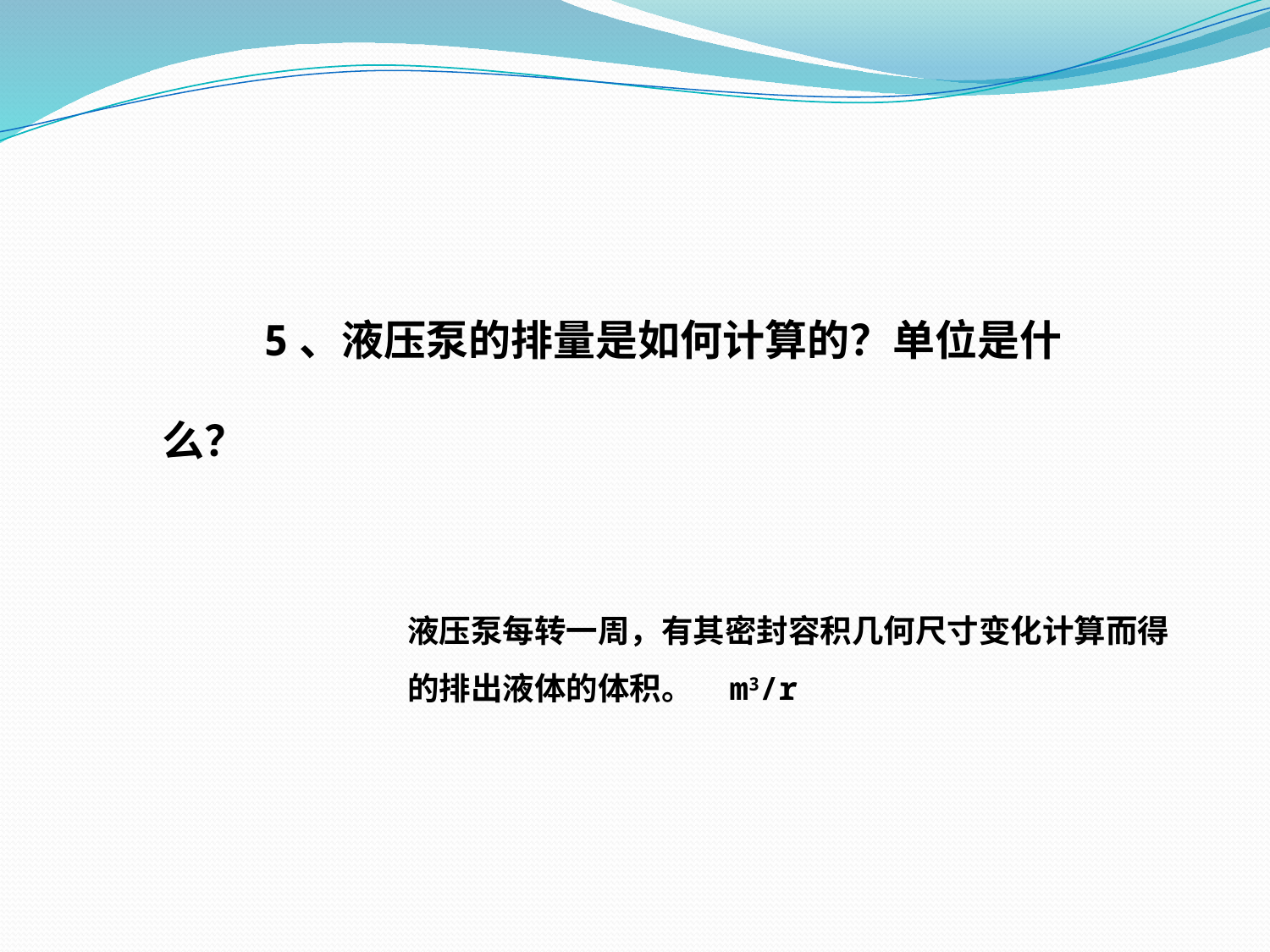

5、液压泵的排量是如何计算的？单位是什么？
液压泵每转一周，有其密封容积几何尺寸变化计算而得的排出液体的体积。    m3/r